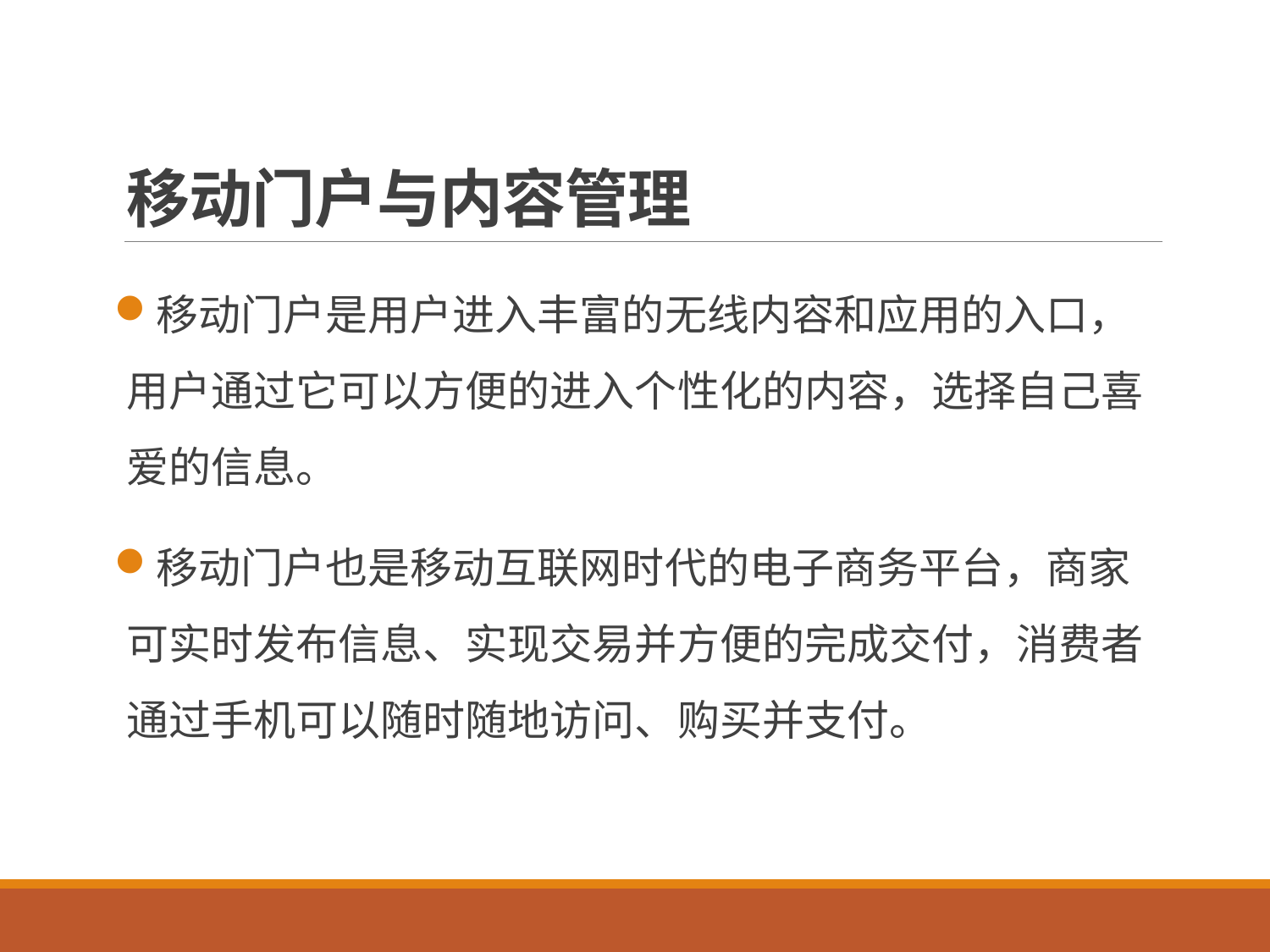

# 移动门户与内容管理
移动门户是用户进入丰富的无线内容和应用的入口，用户通过它可以方便的进入个性化的内容，选择自己喜爱的信息。
移动门户也是移动互联网时代的电子商务平台，商家可实时发布信息、实现交易并方便的完成交付，消费者通过手机可以随时随地访问、购买并支付。